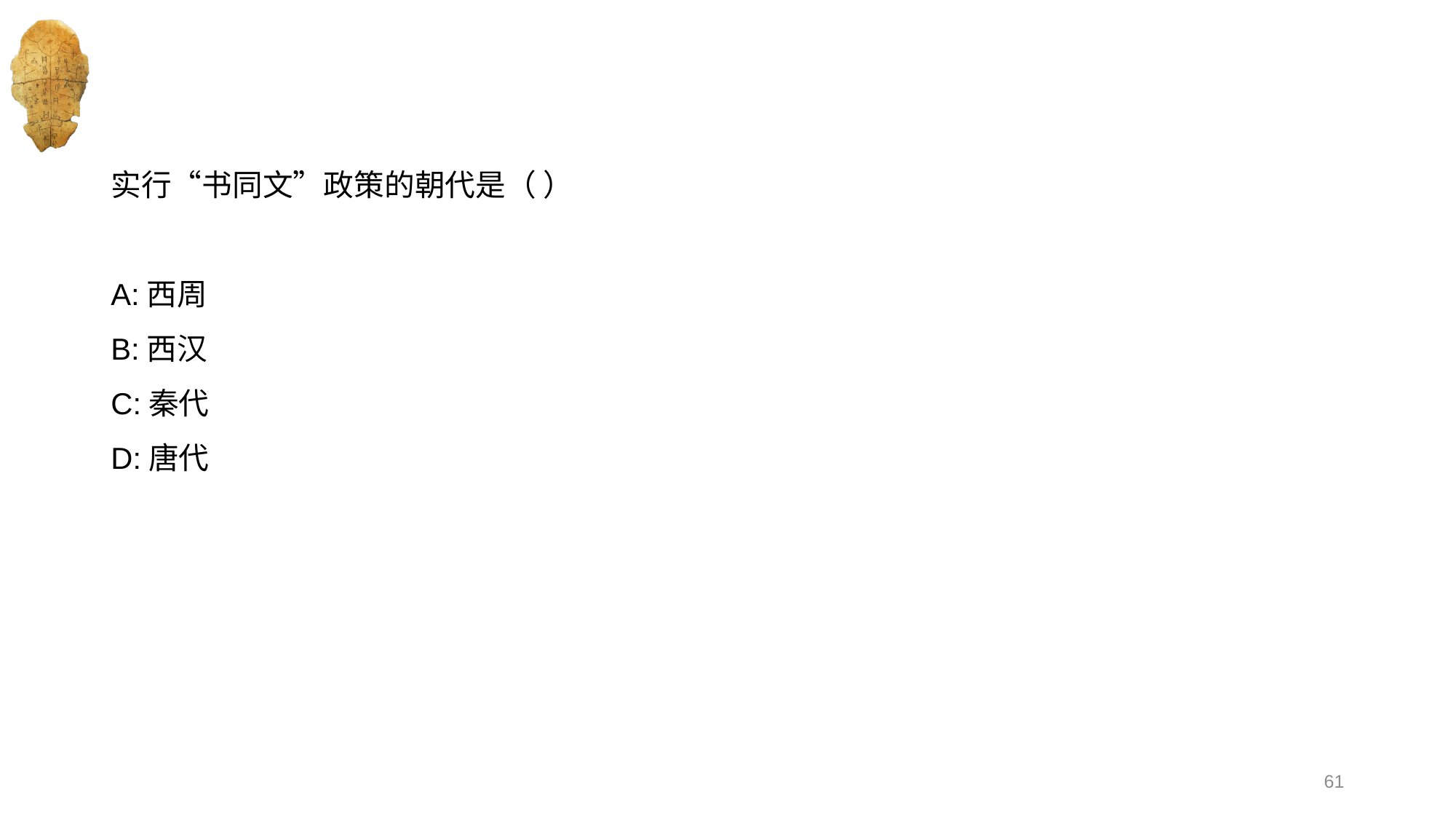

#
实行“书同文”政策的朝代是（ ）

A:西周
B:西汉
C:秦代
D:唐代

61